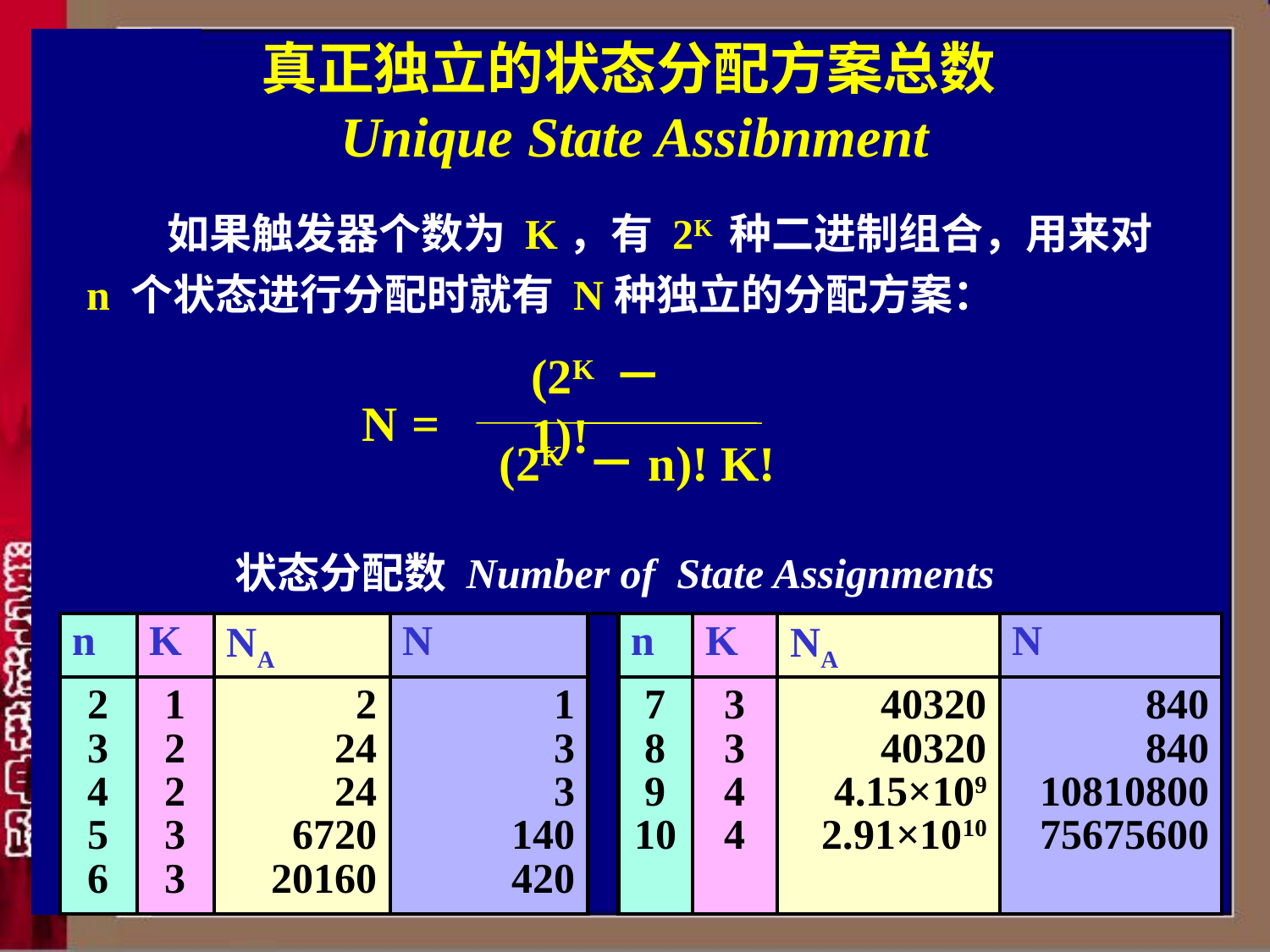

# 真正独立的状态分配方案总数 Unique State Assibnment

如果触发器个数为 K，有 2K 种二进制组合，用来对 n 个状态进行分配时就有 N种独立的分配方案：
(2K － 1)!
N  =

(2K －n)! K!
状态分配数 Number of  State Assignments
| n | K | NA | N |  | n | K | NA | N |
| --- | --- | --- | --- | --- | --- | --- | --- | --- |
| 2 3 4 5 6 | 1 2 2 3 3 | 2 24 24 6720 20160 | 1 3 3 140 420 |  | 7 8 9 10 | 3 3 4 4 | 40320 40320 4.15×109 2.91×1010 | 840 840 10810800 75675600 |